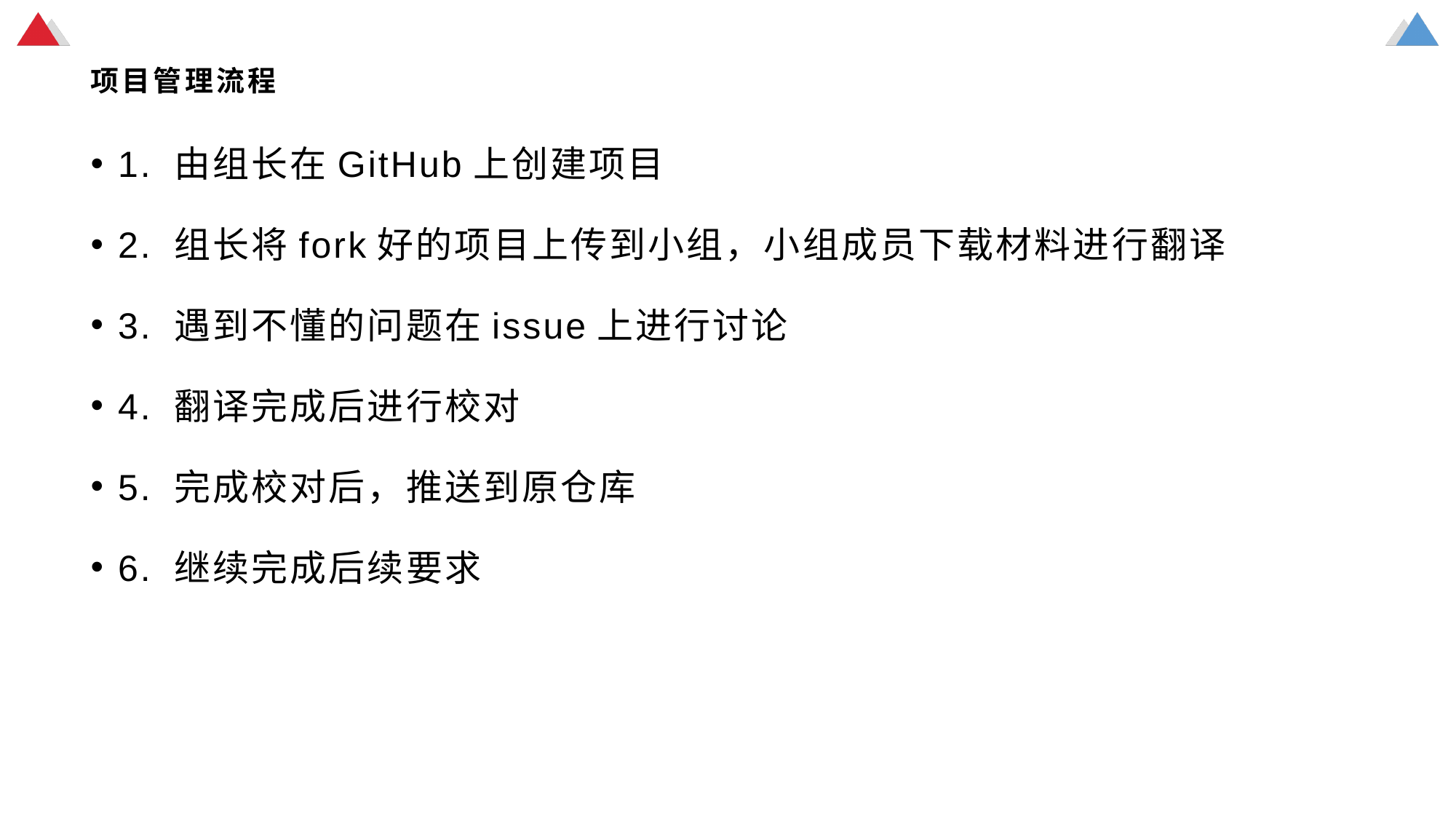

# 项目管理流程
1. 由组长在GitHub上创建项目
2. 组长将fork好的项目上传到小组，小组成员下载材料进行翻译
3. 遇到不懂的问题在issue上进行讨论
4. 翻译完成后进行校对
5. 完成校对后，推送到原仓库
6. 继续完成后续要求